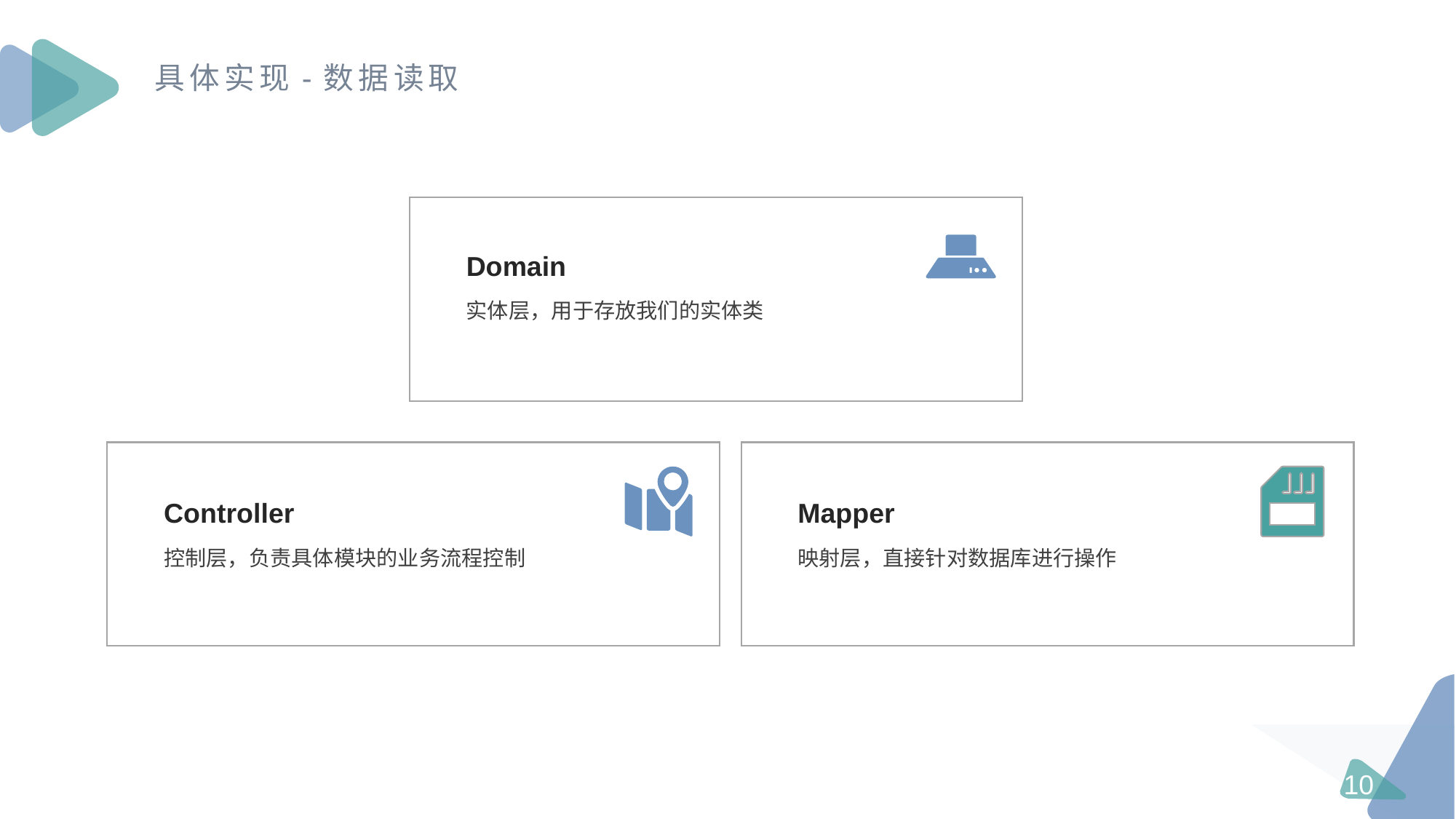

具体实现-数据读取

Domain
实体层，用于存放我们的实体类

Controller
控制层，负责具体模块的业务流程控制

Mapper
映射层，直接针对数据库进行操作

10